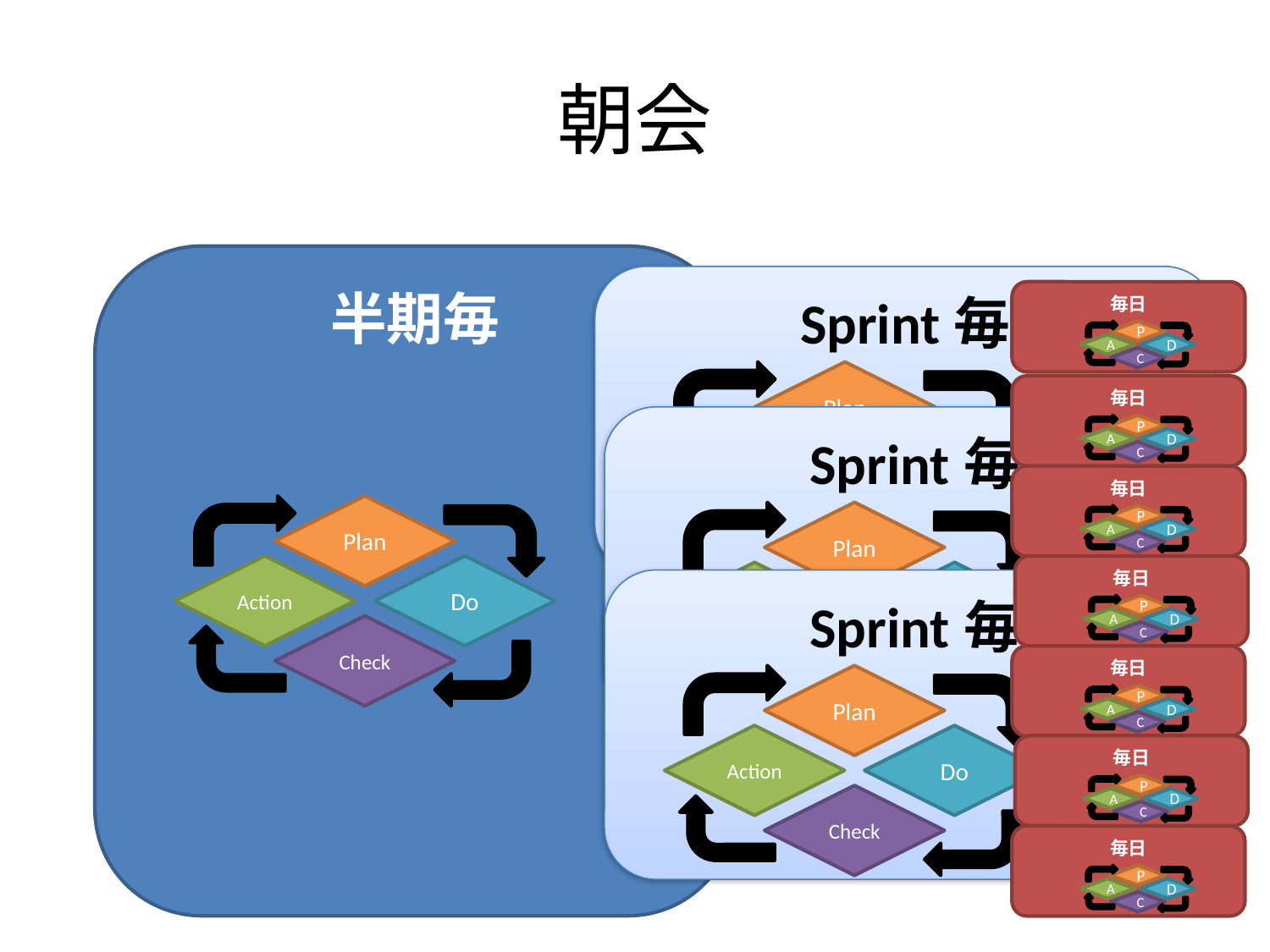

# 朝会
半期毎
Sprint毎
毎日

P
A
D

C

Plan
Action
Do

Check

毎日
Sprint毎

P
A
D

C

毎日

Plan
Action
Do

Check

Plan
Action
Do

Check

P
A
D

C

毎日
Sprint毎

P
A
D

C

毎日

Plan
Action
Do

Check

P
A
D

C

毎日

P
A
D

C

毎日

P
A
D

C